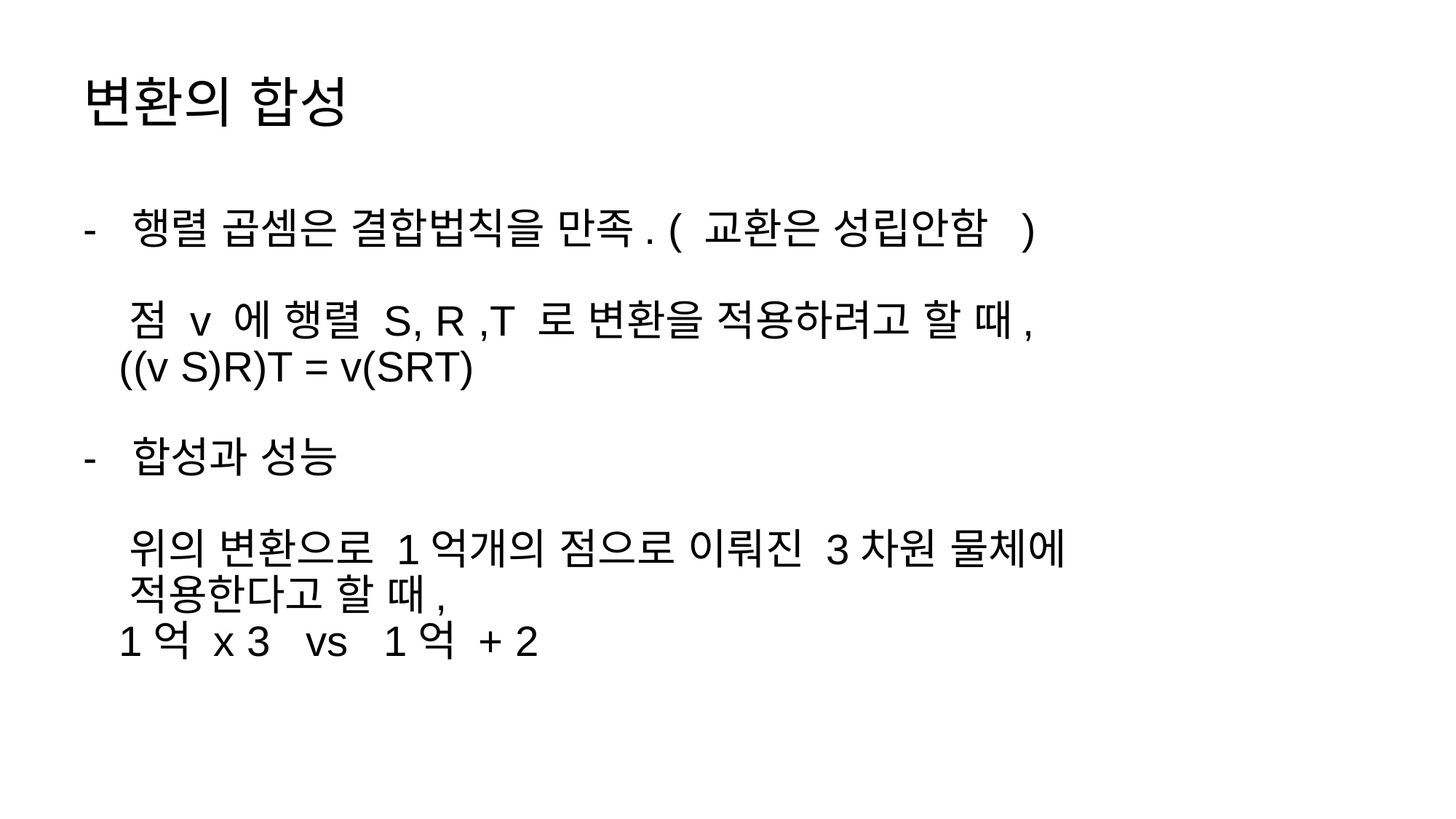

# 변환의 합성

-  행렬 곱셈은 결합법칙을 만족. ( 교환은 성립안함  )

   점 v 에 행렬 S, R ,T 로 변환을 적용하려고 할 때,
   ((v S)R)T = v(SRT)

-  합성과 성능

   위의 변환으로 1억개의 점으로 이뤄진 3차원 물체에
   적용한다고 할 때,
   1억 x 3   vs   1억 + 2